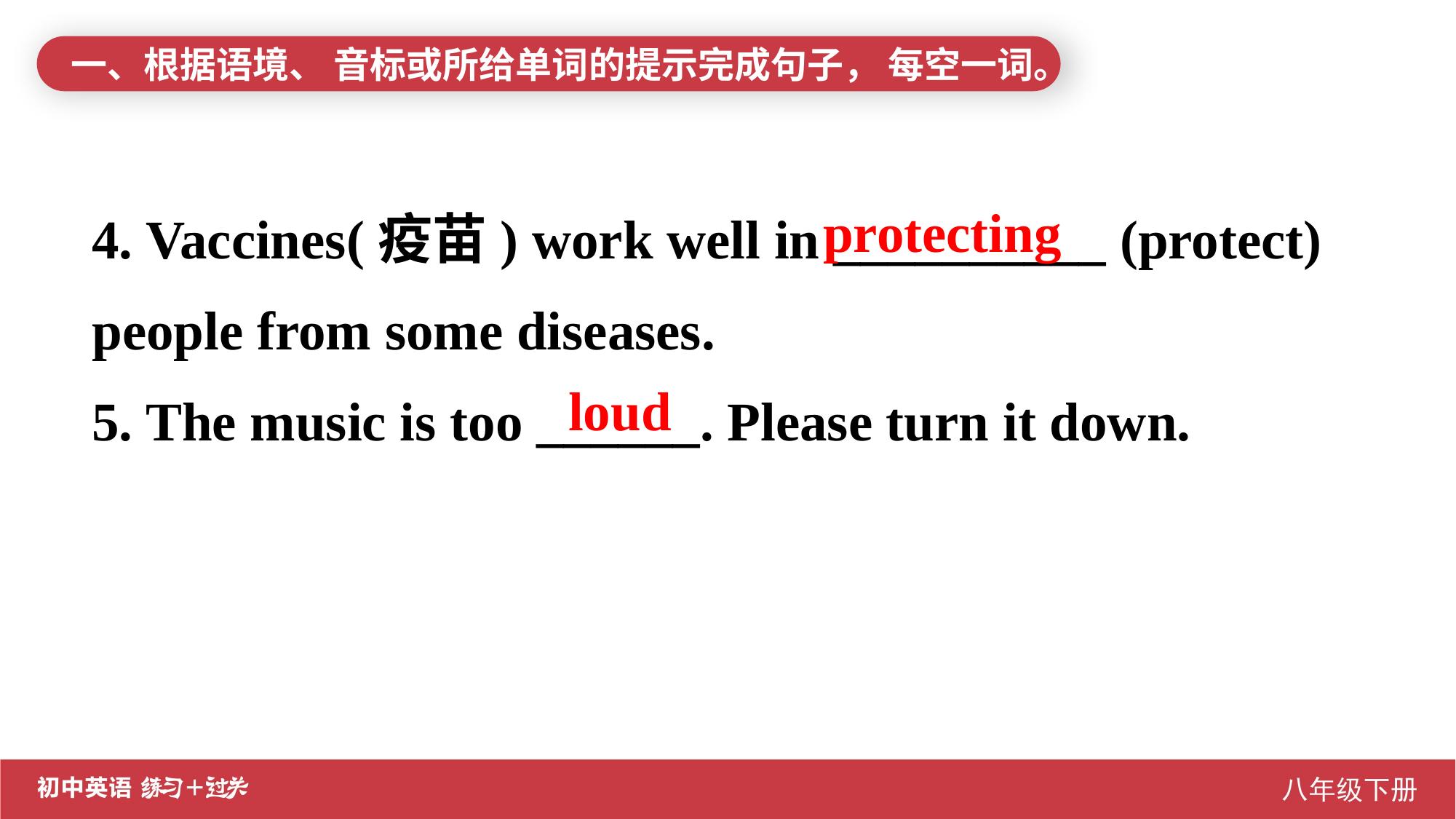

一、根据语境、 音标或所给单词的提示完成句子， 每空一词。
4. Vaccines(疫苗) work well in __________ (protect) people from some diseases.
5. The music is too ______. Please turn it down.

protecting
loud